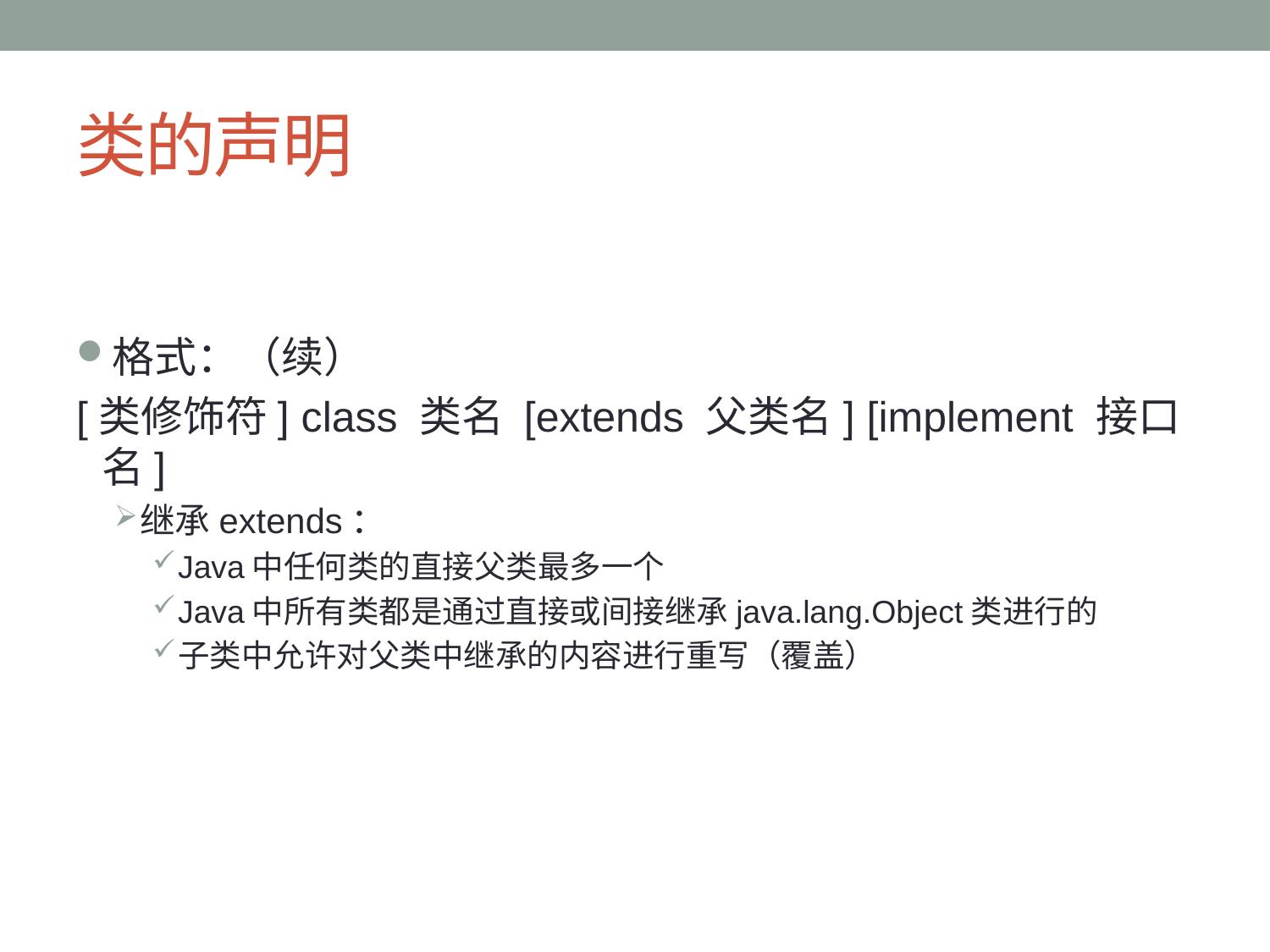

# 类的声明
格式：（续）
[类修饰符] class 类名 [extends 父类名] [implement 接口名]
继承extends：
Java中任何类的直接父类最多一个
Java中所有类都是通过直接或间接继承java.lang.Object类进行的
子类中允许对父类中继承的内容进行重写（覆盖）